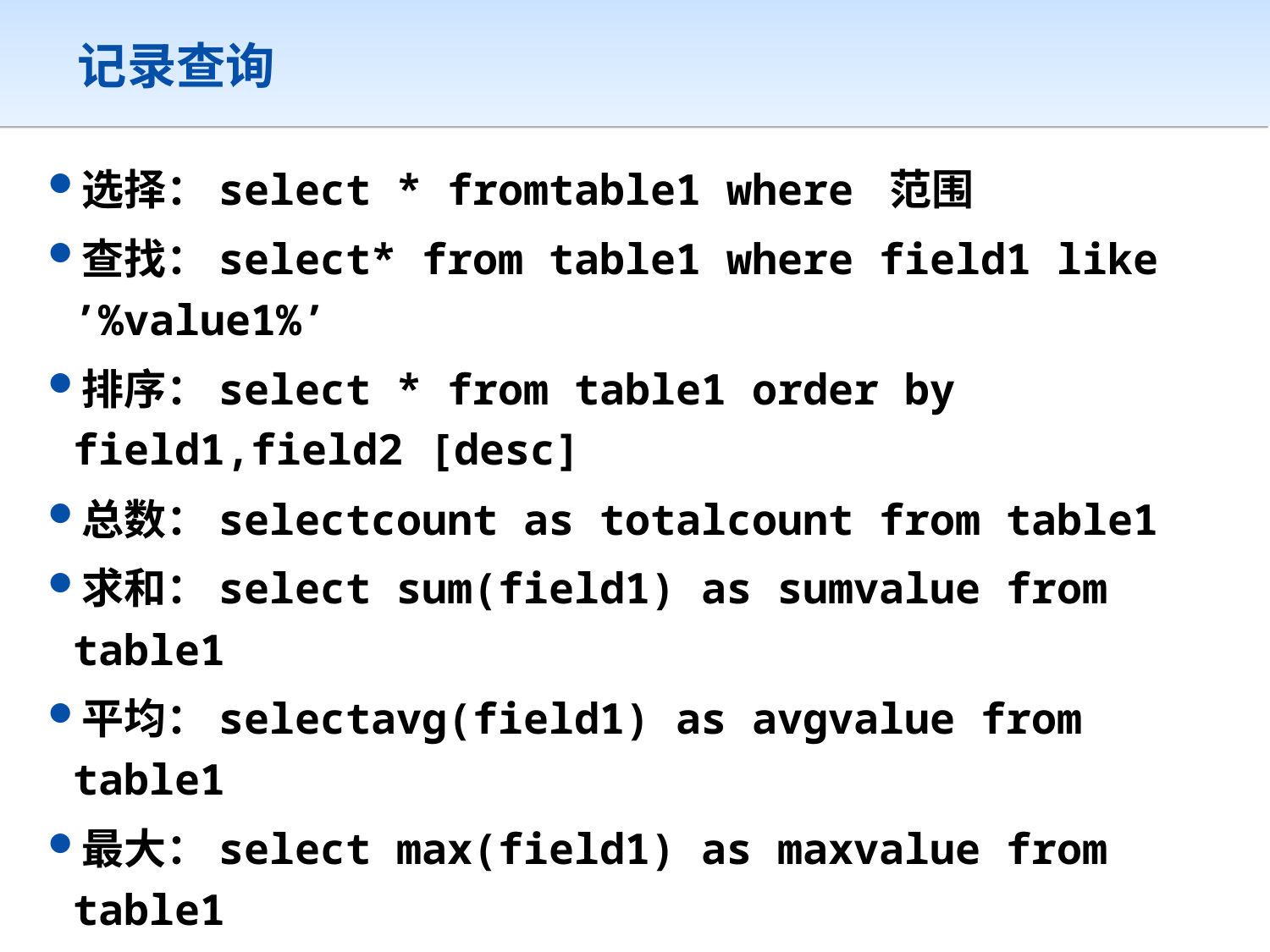

# 记录查询
选择：select * fromtable1 where 范围
查找：select* from table1 where field1 like ’%value1%’
排序：select * from table1 order by field1,field2 [desc]
总数：selectcount as totalcount from table1
求和：select sum(field1) as sumvalue from table1
平均：selectavg(field1) as avgvalue from table1
最大：select max(field1) as maxvalue from table1
最小：selectmin(field1) as minvalue from table1